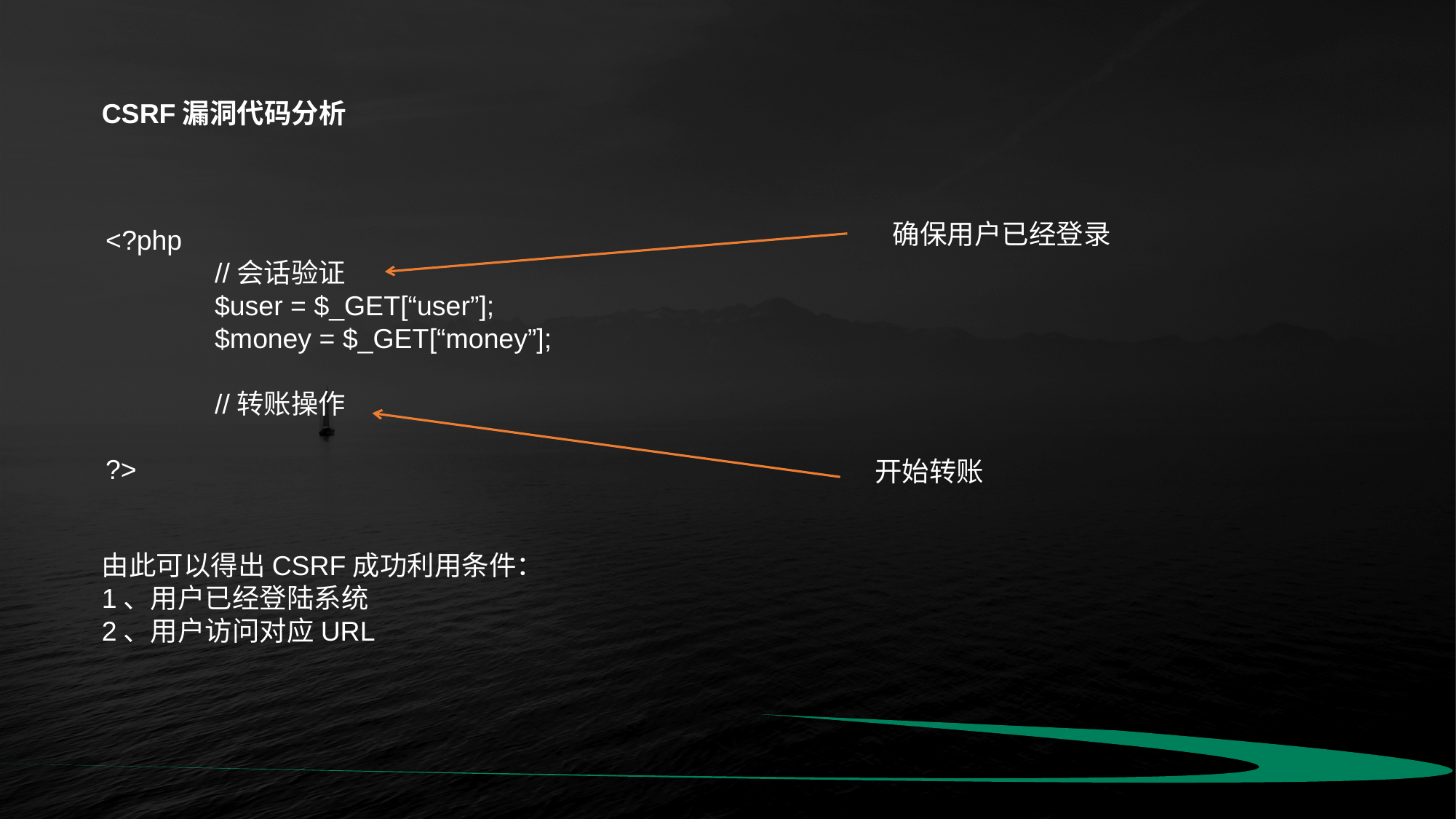

CSRF漏洞代码分析
确保用户已经登录
<?php
	//会话验证
	$user = $_GET[“user”];
	$money = $_GET[“money”];

	//转账操作

?>
开始转账
由此可以得出CSRF成功利用条件：
1、用户已经登陆系统
2、用户访问对应URL